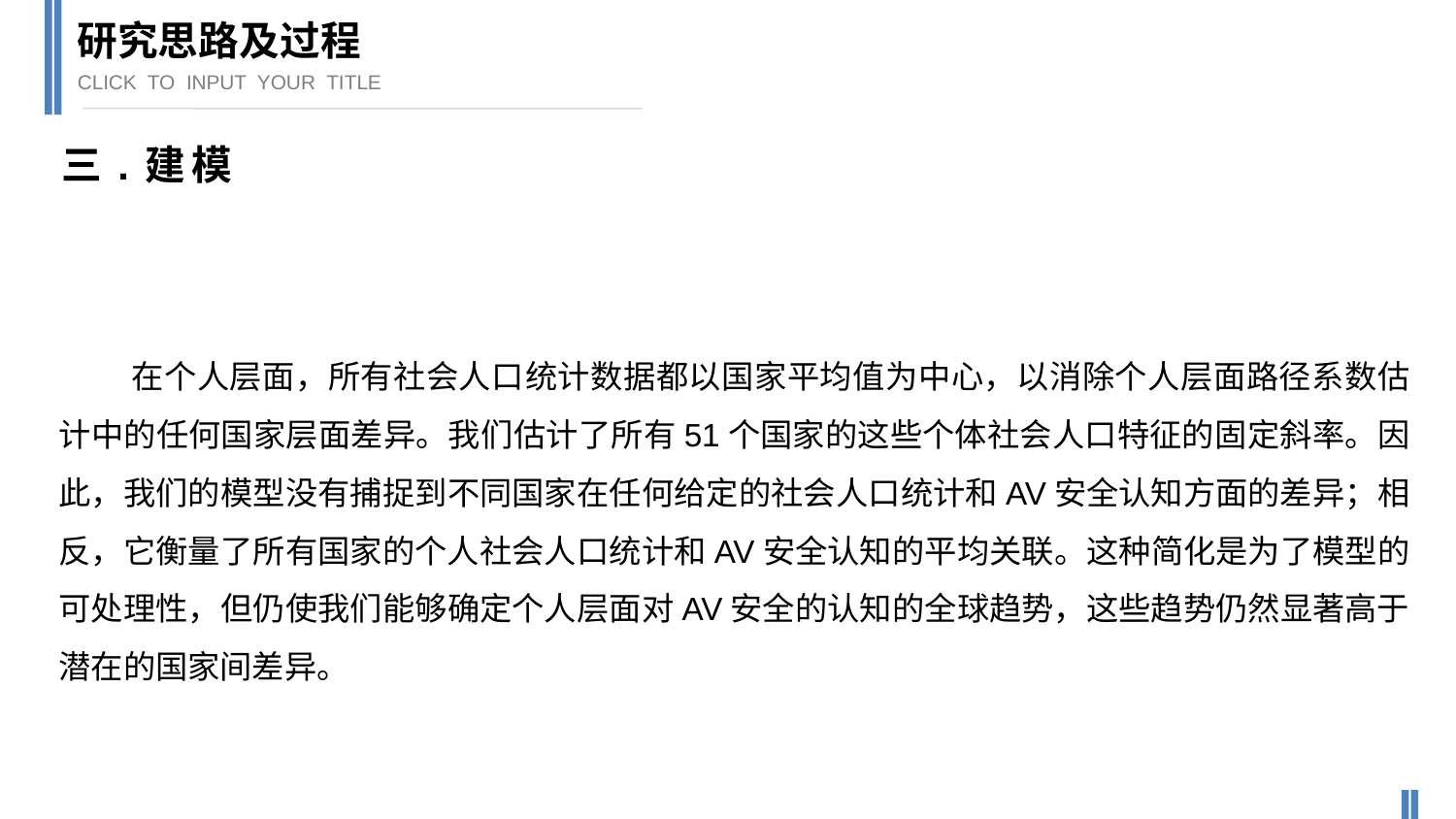

研究思路及过程
CLICK  TO  INPUT  YOUR  TITLE
三.建模
在个人层面，所有社会人口统计数据都以国家平均值为中心，以消除个人层面路径系数估计中的任何国家层面差异。我们估计了所有51个国家的这些个体社会人口特征的固定斜率。因此，我们的模型没有捕捉到不同国家在任何给定的社会人口统计和AV安全认知方面的差异；相反，它衡量了所有国家的个人社会人口统计和AV安全认知的平均关联。这种简化是为了模型的可处理性，但仍使我们能够确定个人层面对AV安全的认知的全球趋势，这些趋势仍然显著高于潜在的国家间差异。